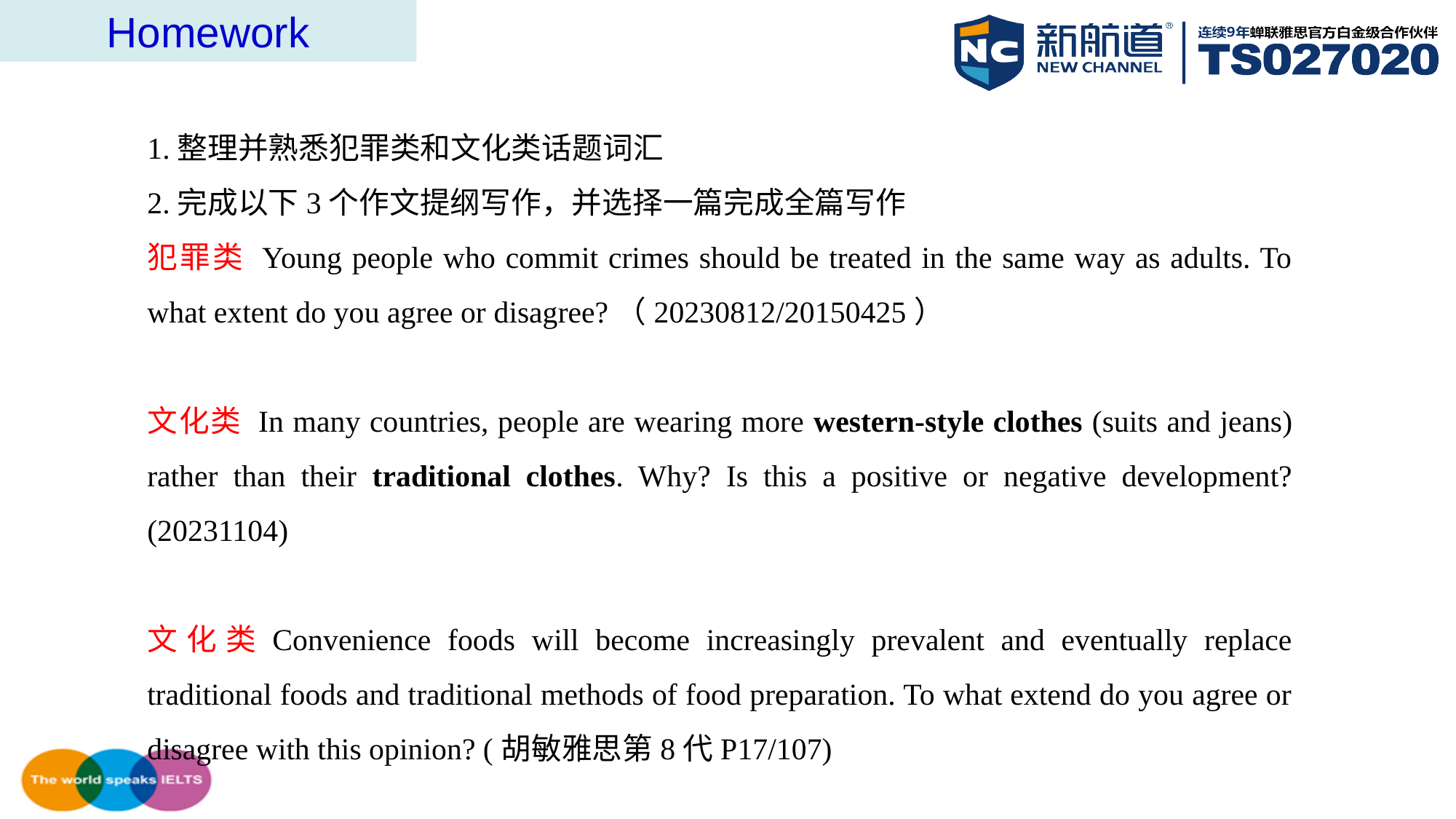

Homework
1.整理并熟悉犯罪类和文化类话题词汇
2.完成以下3个作文提纲写作，并选择一篇完成全篇写作
犯罪类 Young people who commit crimes should be treated in the same way as adults. To what extent do you agree or disagree?（20230812/20150425）

文化类 In many countries, people are wearing more western-style clothes (suits and jeans) rather than their traditional clothes. Why? Is this a positive or negative development? (20231104)

文化类Convenience foods will become increasingly prevalent and eventually replace traditional foods and traditional methods of food preparation. To what extend do you agree or disagree with this opinion? (胡敏雅思第8代P17/107)